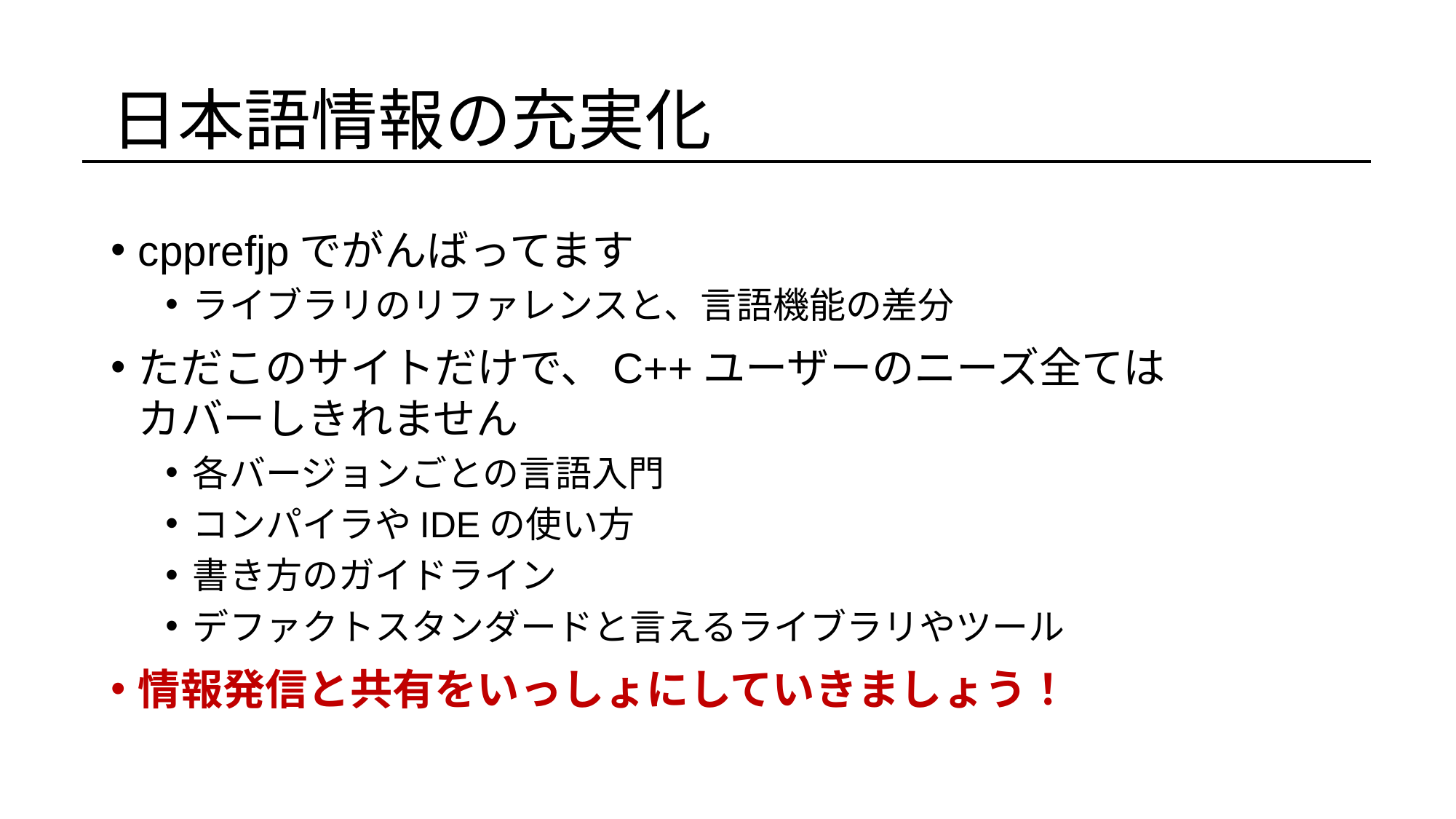

# 日本語情報の充実化
cpprefjpでがんばってます
ライブラリのリファレンスと、言語機能の差分
ただこのサイトだけで、C++ユーザーのニーズ全ては
カバーしきれません
各バージョンごとの言語入門
コンパイラやIDEの使い方
書き方のガイドライン
デファクトスタンダードと言えるライブラリやツール
情報発信と共有をいっしょにしていきましょう！